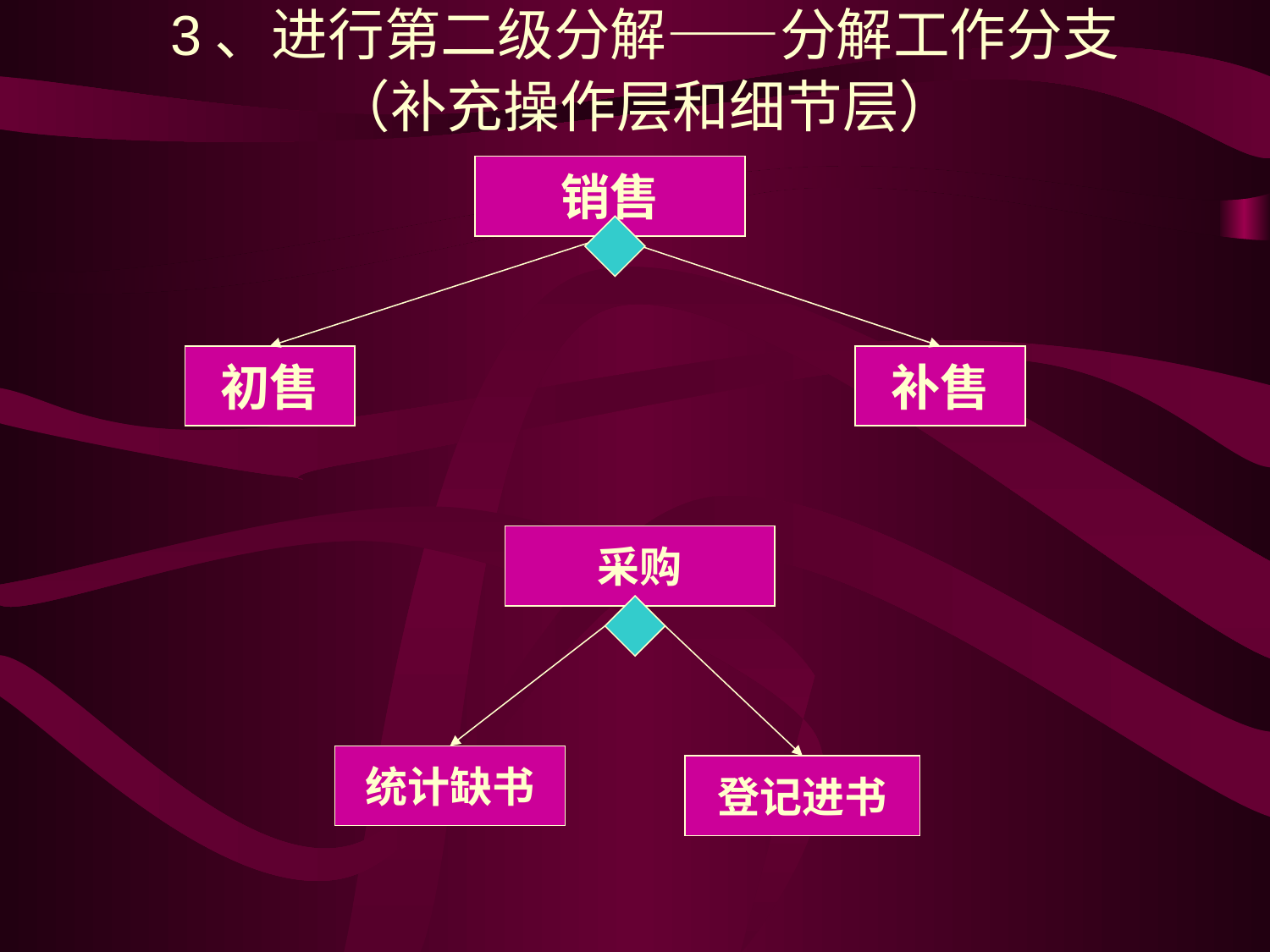

3、进行第二级分解——分解工作分支
（补充操作层和细节层）
销售

初售
补售
采购

统计缺书
登记进书

151